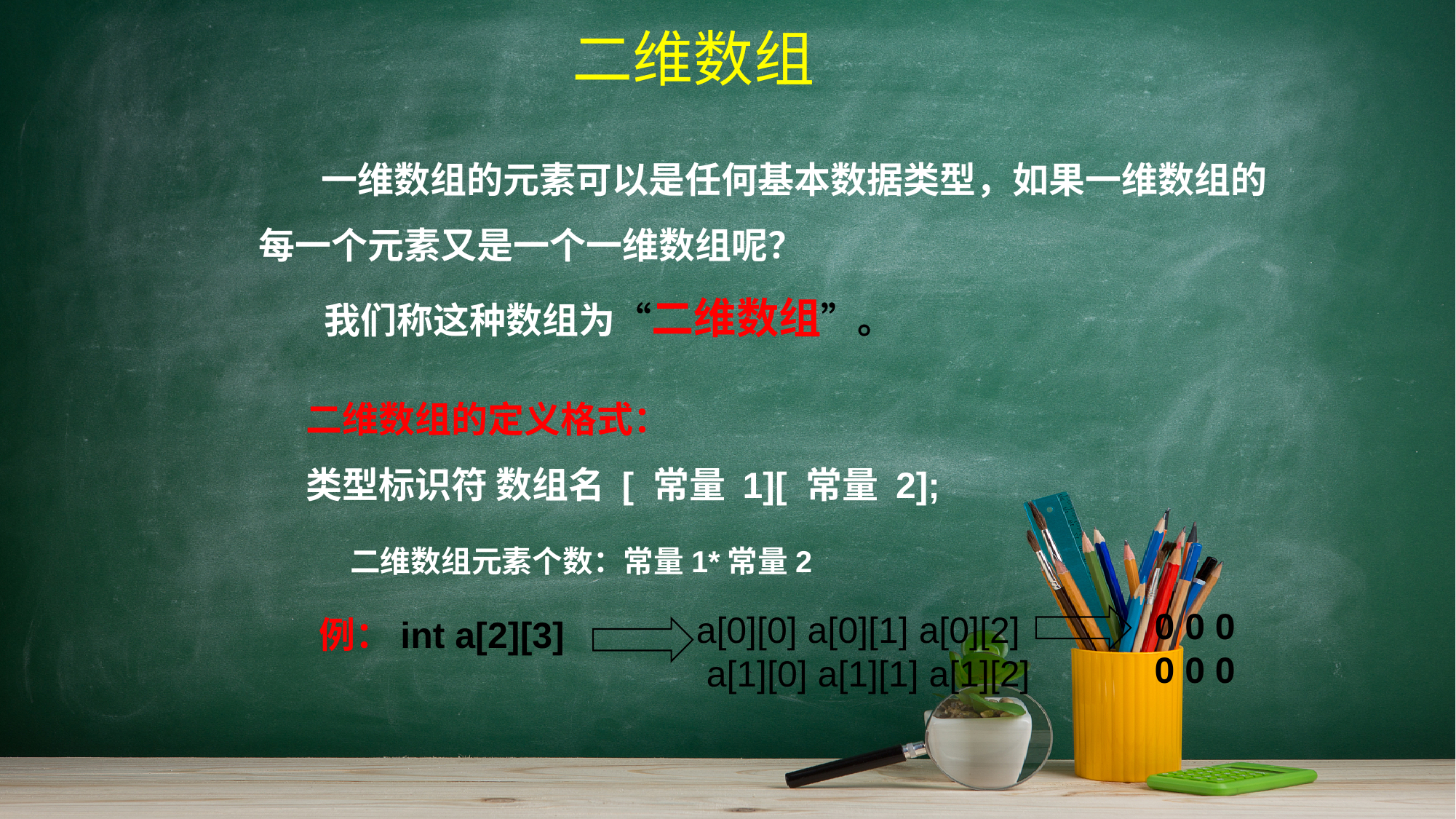

二维数组
         一维数组的元素可以是任何基本数据类型，如果一维数组的每一个元素又是一个一维数组呢？
我们称这种数组为“二维数组”。

二维数组的定义格式：
类型标识符 数组名 [ 常量 1][ 常量 2];

二维数组元素个数：常量1*常量2
0 0 0
0 0 0
       a[0][0] a[0][1] a[0][2]
　　a[1][0] a[1][1] a[1][2]

例：int a[2][3]